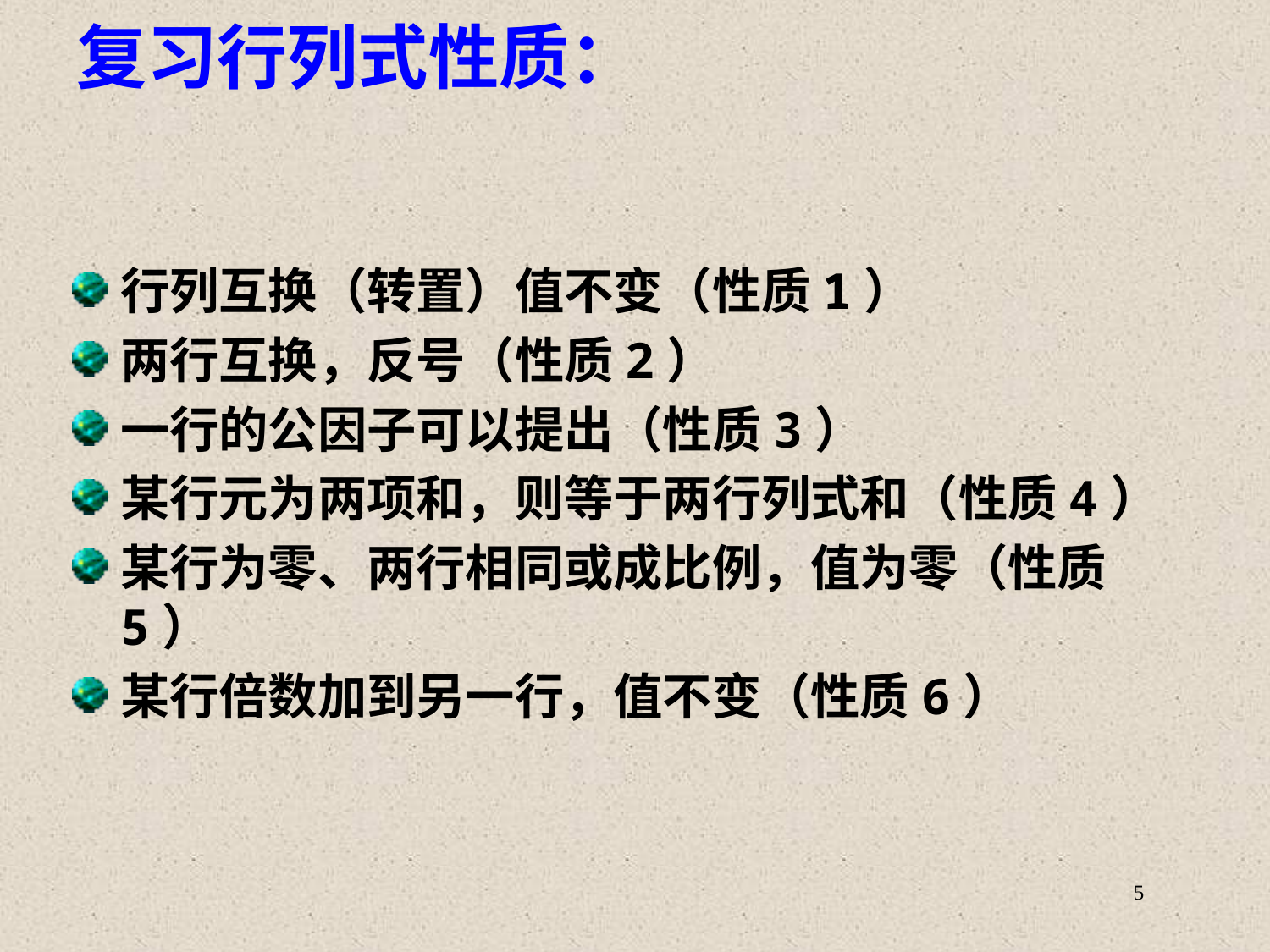

# 复习行列式性质：
行列互换（转置）值不变（性质1）
两行互换，反号（性质2）
一行的公因子可以提出（性质3）
某行元为两项和，则等于两行列式和（性质4）
某行为零、两行相同或成比例，值为零（性质5）
某行倍数加到另一行，值不变（性质6）